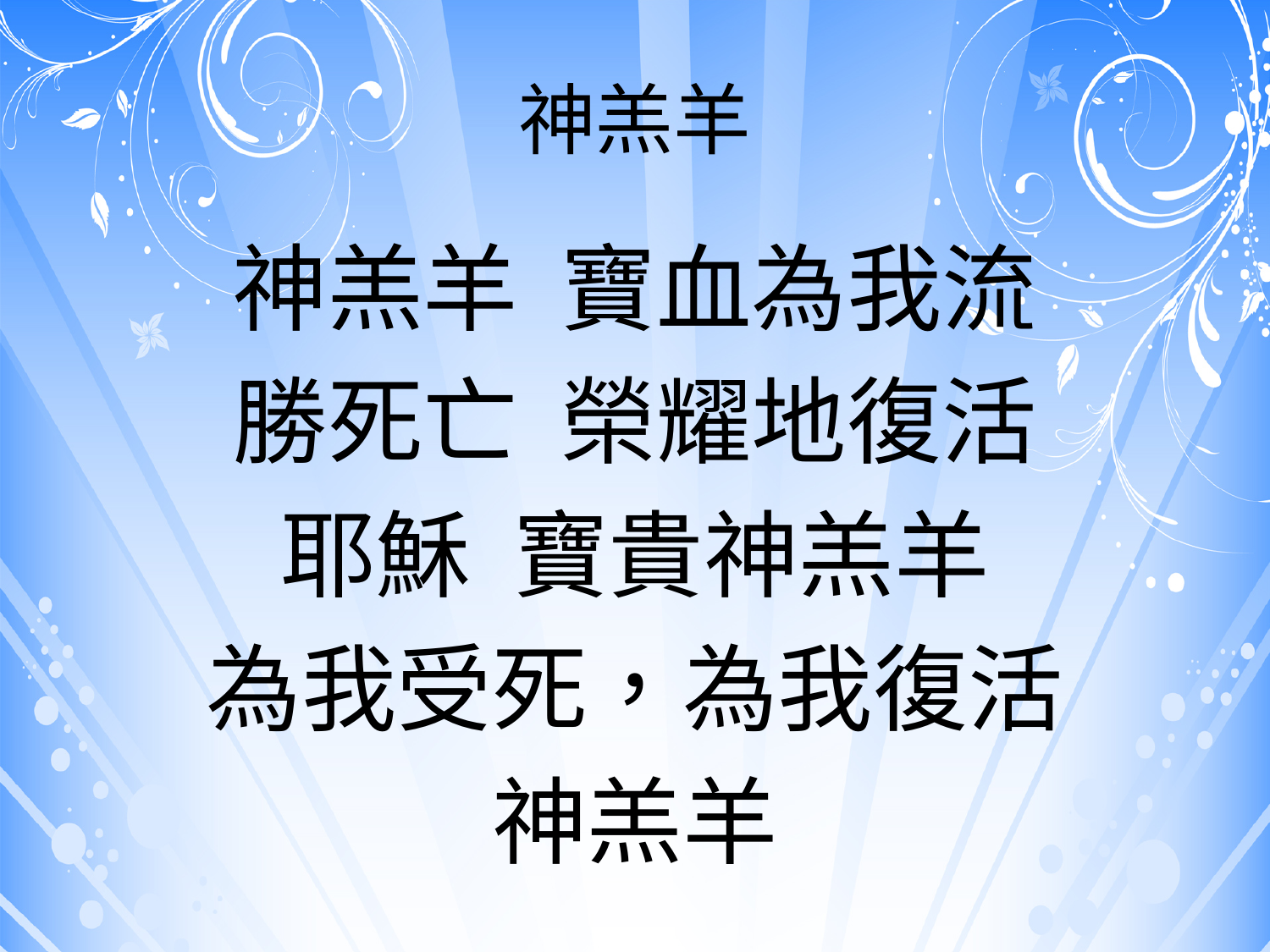

# 神羔羊
神羔羊  寶血為我流
勝死亡  榮耀地復活
耶穌  寶貴神羔羊
為我受死，為我復活
神羔羊